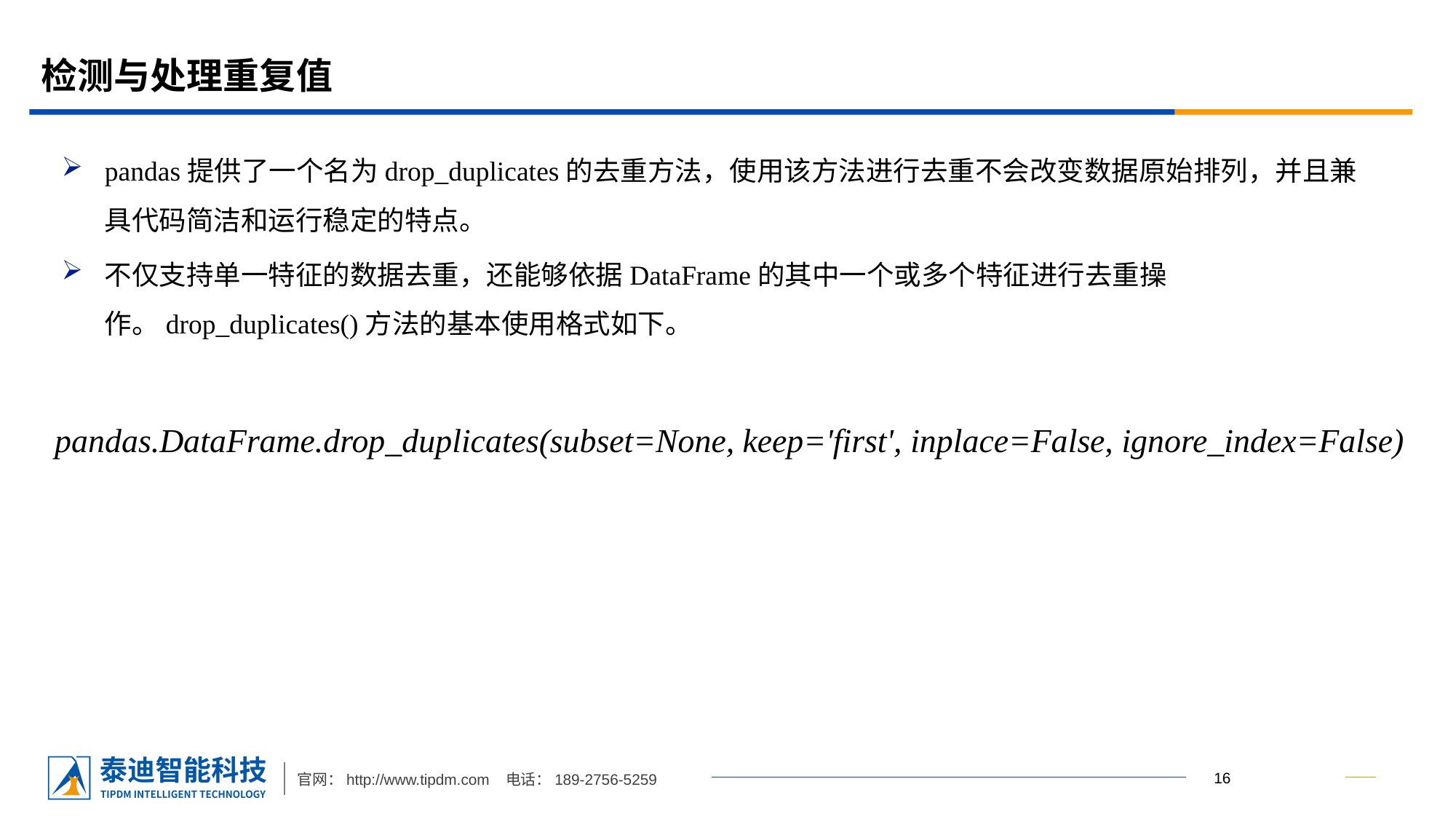

# 检测与处理重复值
pandas提供了一个名为drop_duplicates的去重方法，使用该方法进行去重不会改变数据原始排列，并且兼具代码简洁和运行稳定的特点。
不仅支持单一特征的数据去重，还能够依据DataFrame的其中一个或多个特征进行去重操作。drop_duplicates()方法的基本使用格式如下。

pandas.DataFrame.drop_duplicates(subset=None, keep='first', inplace=False, ignore_index=False)